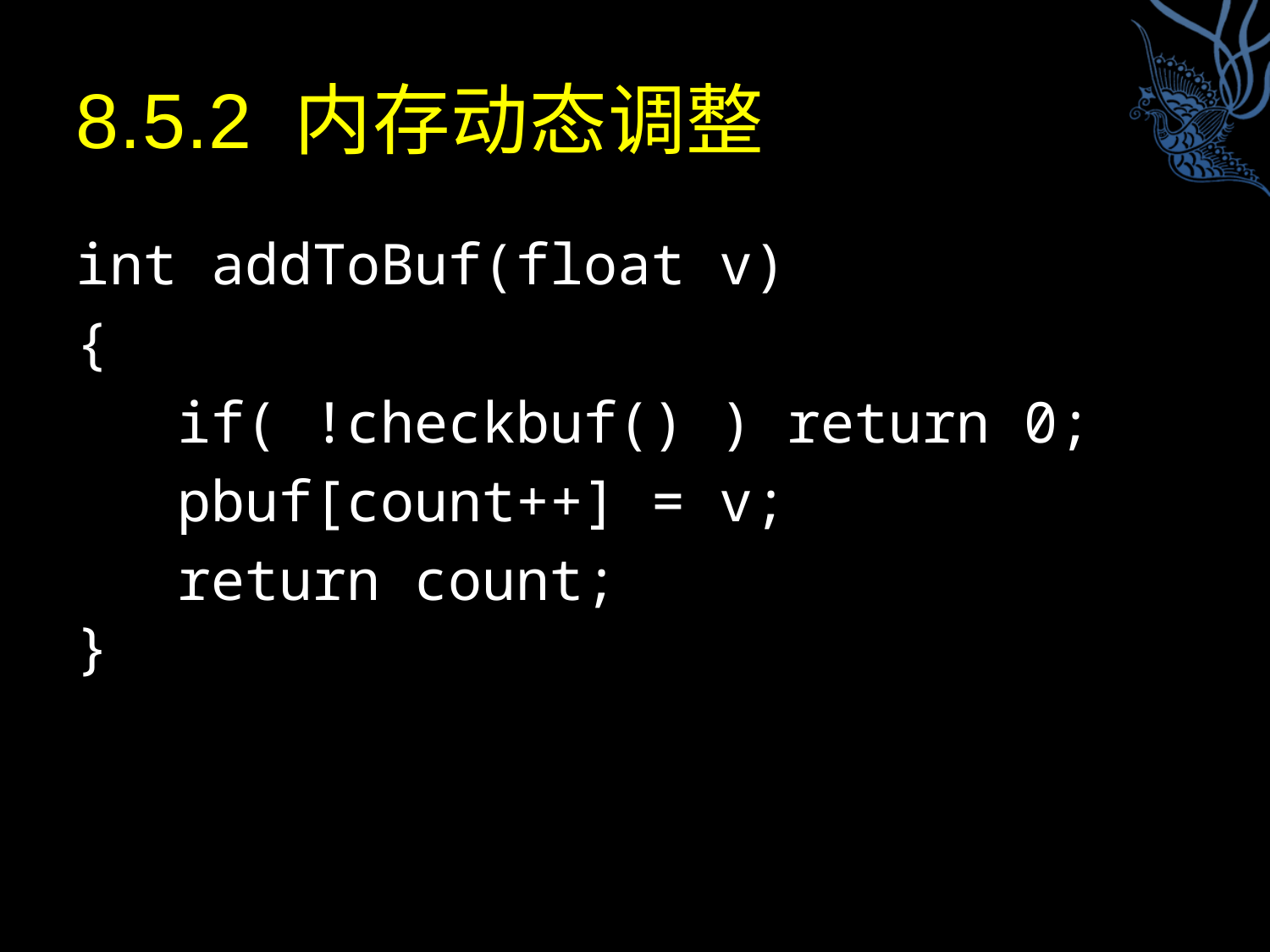

# 8.5.2 内存动态调整
int addToBuf(float v)
{
   if( !checkbuf() ) return 0;
   pbuf[count++] = v;
   return count;
}